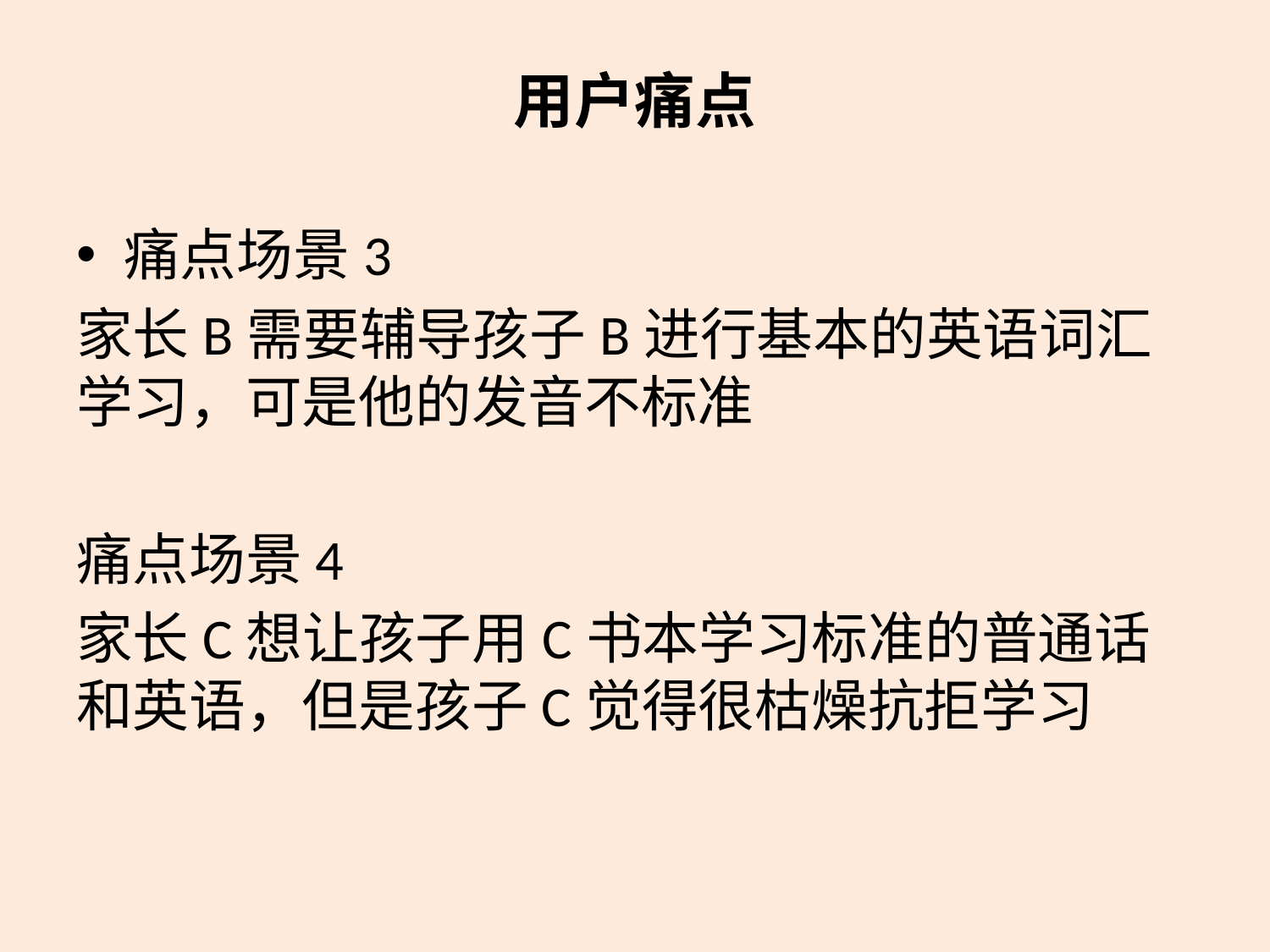

# 用户痛点
痛点场景3
家长B需要辅导孩子B进行基本的英语词汇学习，可是他的发音不标准

痛点场景4
家长C想让孩子用C书本学习标准的普通话和英语，但是孩子C觉得很枯燥抗拒学习